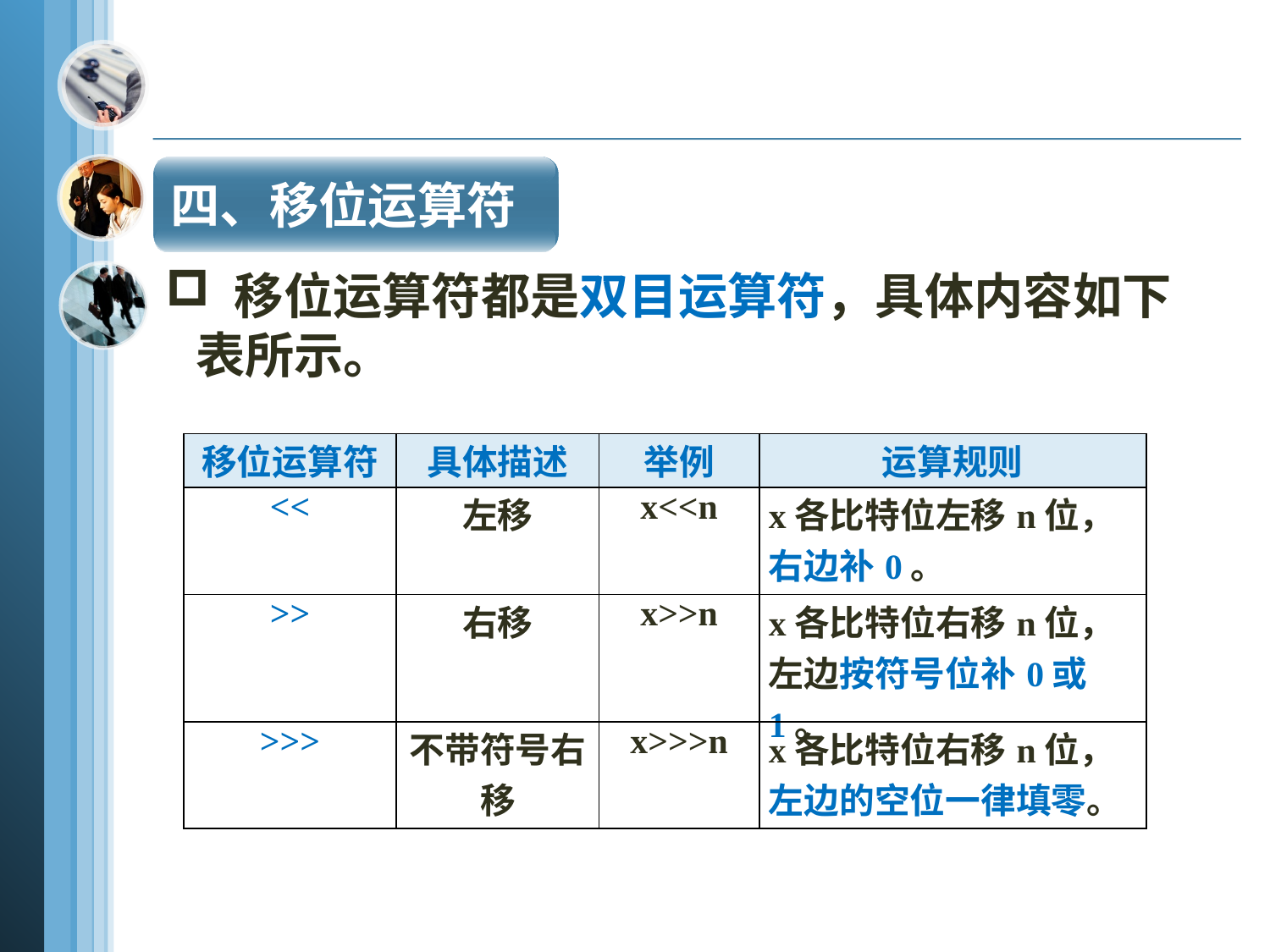

四、移位运算符

 移位运算符都是双目运算符，具体内容如下表所示。
| 移位运算符 | 具体描述 | 举例 | 运算规则 |
| --- | --- | --- | --- |
| << | 左移 | x<<n | x各比特位左移n位，右边补0。 |
| >> | 右移 | x>>n | x各比特位右移n位，左边按符号位补0或1。 |
| >>> | 不带符号右移 | x>>>n | x各比特位右移n位，左边的空位一律填零。 |